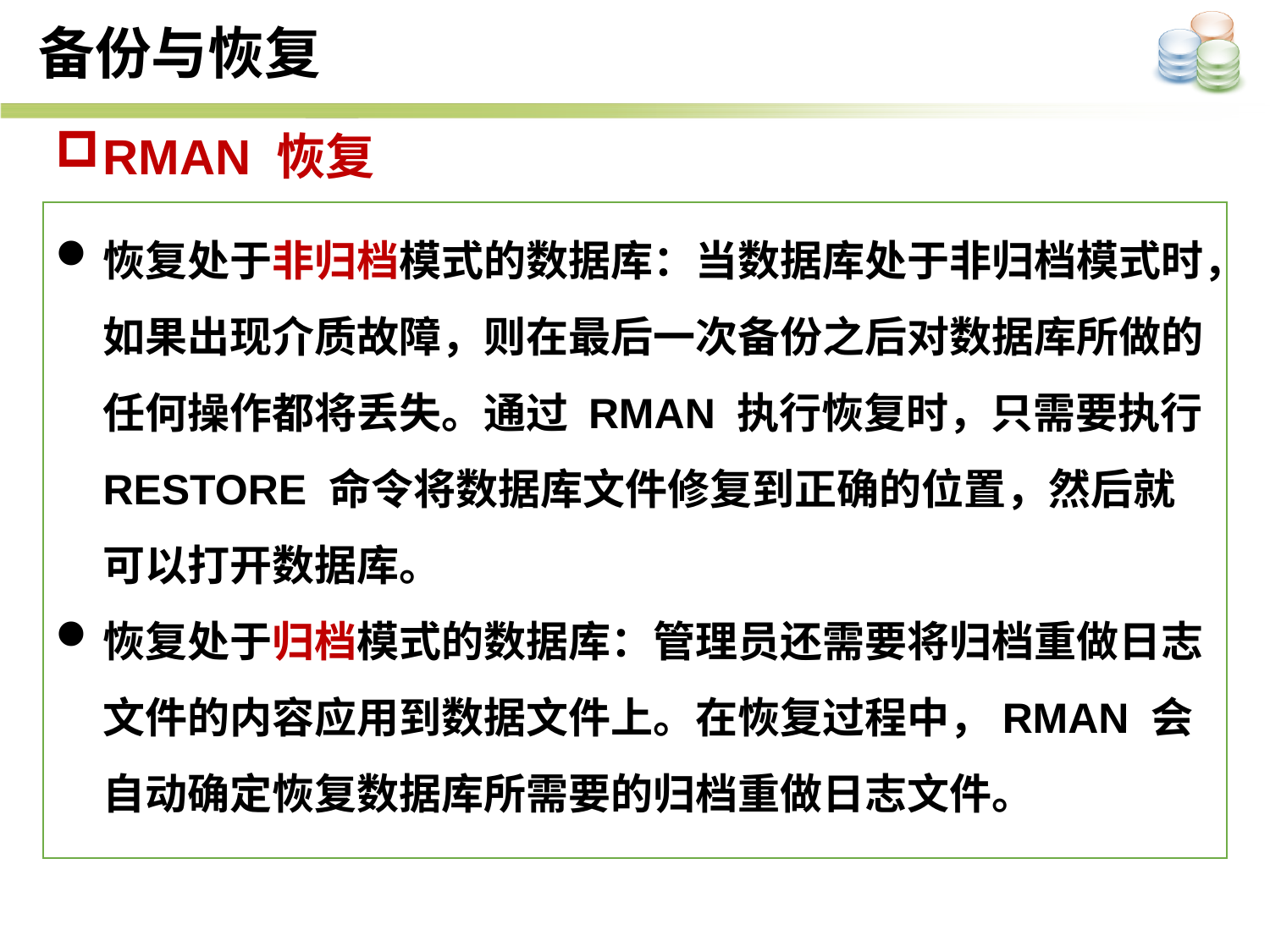

备份与恢复
RMAN 恢复
恢复处于非归档模式的数据库：当数据库处于非归档模式时，如果出现介质故障，则在最后一次备份之后对数据库所做的任何操作都将丢失。通过 RMAN 执行恢复时，只需要执行RESTORE 命令将数据库文件修复到正确的位置，然后就可以打开数据库。
恢复处于归档模式的数据库：管理员还需要将归档重做日志文件的内容应用到数据文件上。在恢复过程中，RMAN 会自动确定恢复数据库所需要的归档重做日志文件。
59